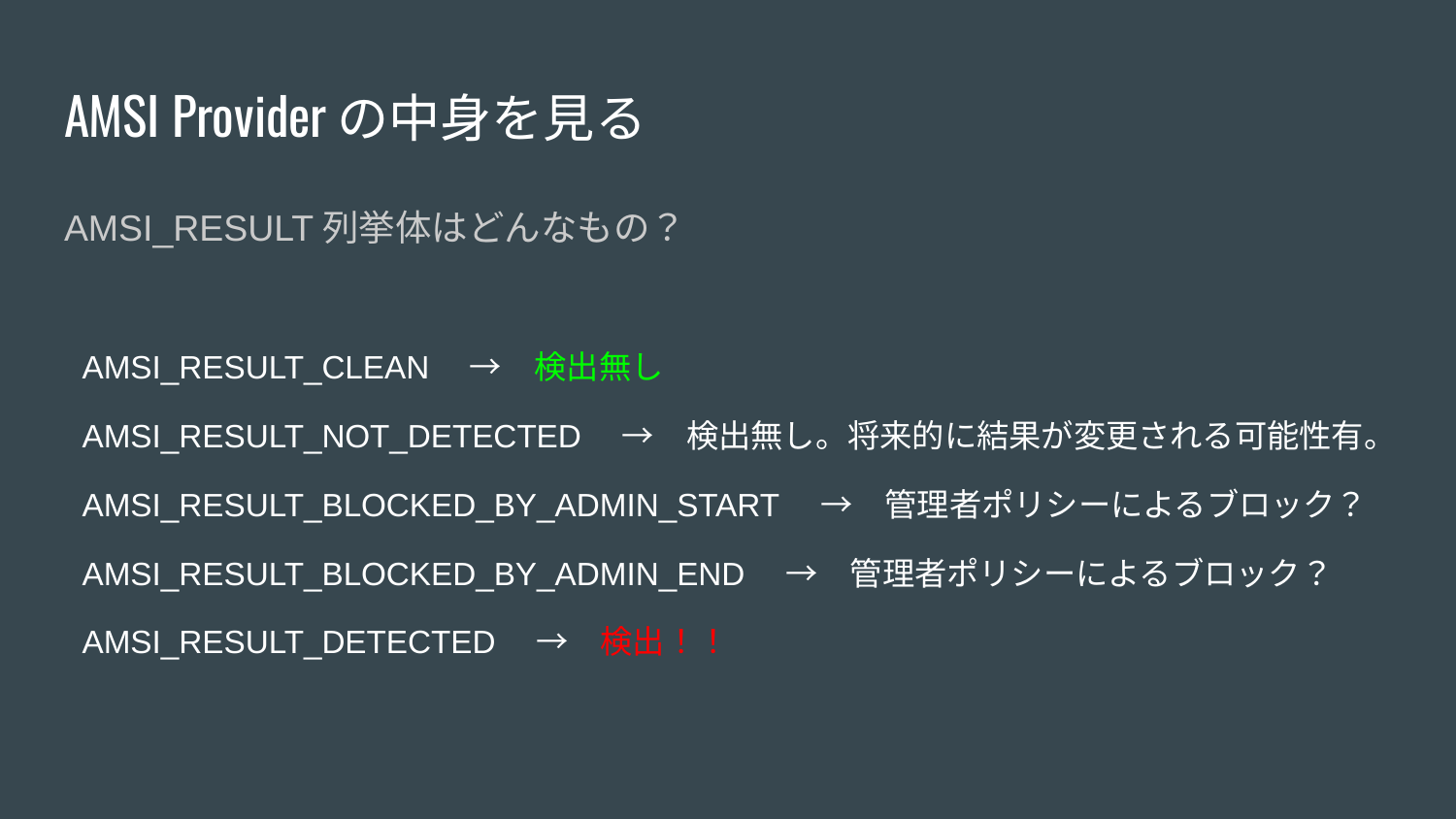

# AMSI Providerの中身を見る
AMSI_RESULT列挙体はどんなもの？

  AMSI_RESULT_CLEAN　→　検出無し
  AMSI_RESULT_NOT_DETECTED　→　検出無し。将来的に結果が変更される可能性有。
  AMSI_RESULT_BLOCKED_BY_ADMIN_START　→　管理者ポリシーによるブロック？
  AMSI_RESULT_BLOCKED_BY_ADMIN_END　→　管理者ポリシーによるブロック？
  AMSI_RESULT_DETECTED　→　検出！！